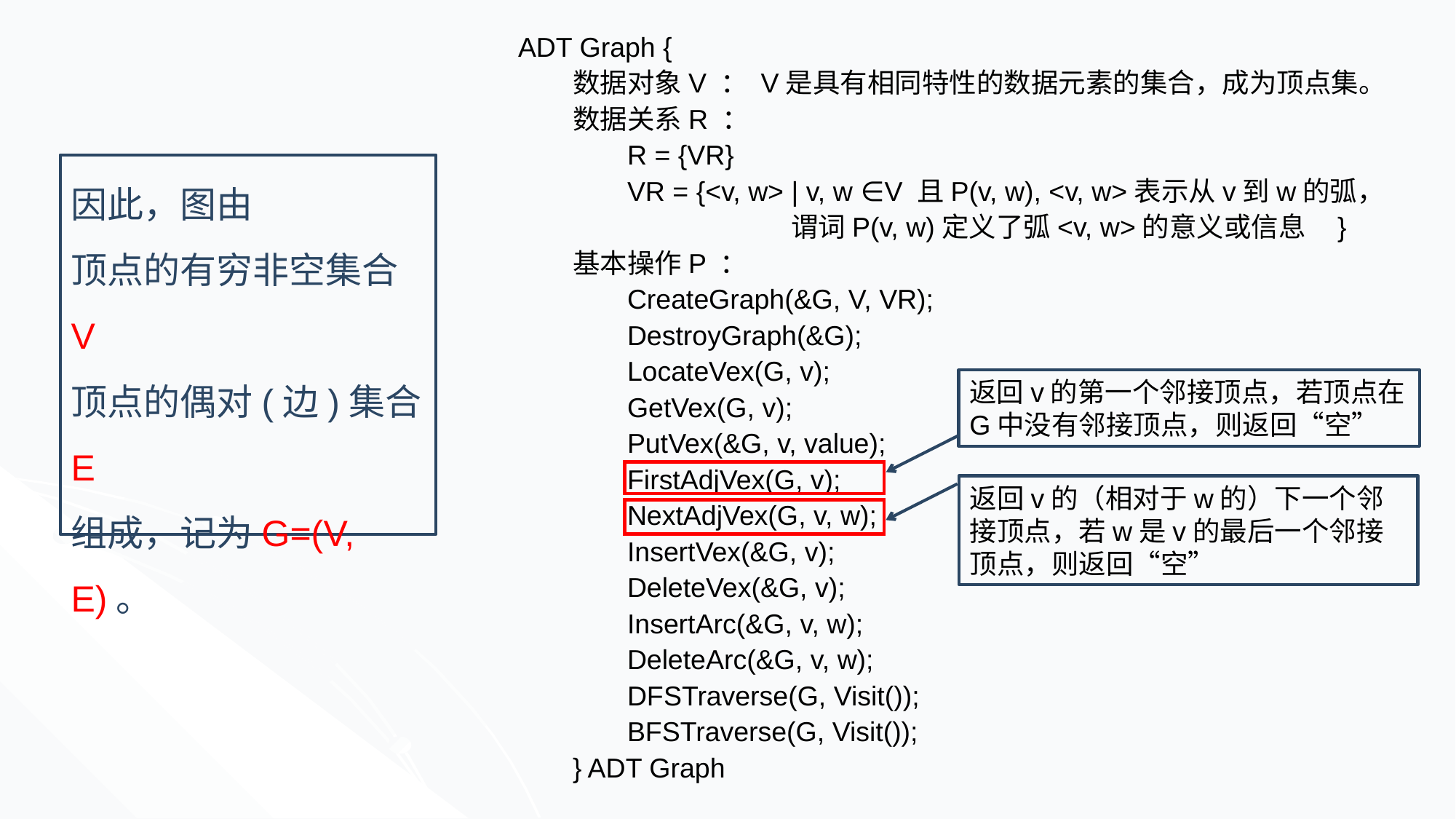

ADT Graph {
数据对象V ： V是具有相同特性的数据元素的集合，成为顶点集。
数据关系R ：
R = {VR}
VR = {<v, w> | v, w ∈V 且P(v, w), <v, w>表示从v到w的弧，
谓词P(v, w)定义了弧<v, w>的意义或信息    }
基本操作P ：
CreateGraph(&G, V, VR);
DestroyGraph(&G);
LocateVex(G, v);
GetVex(G, v);
PutVex(&G, v, value);
FirstAdjVex(G, v);
NextAdjVex(G, v, w);
InsertVex(&G, v);
DeleteVex(&G, v);
InsertArc(&G, v, w);
DeleteArc(&G, v, w);
DFSTraverse(G, Visit());
BFSTraverse(G, Visit());
} ADT Graph
因此，图由
顶点的有穷非空集合V
顶点的偶对(边)集合E
组成，记为G=(V, E)。
返回v的第一个邻接顶点，若顶点在G中没有邻接顶点，则返回“空”

返回v的（相对于w的）下一个邻接顶点，若w是v的最后一个邻接顶点，则返回“空”